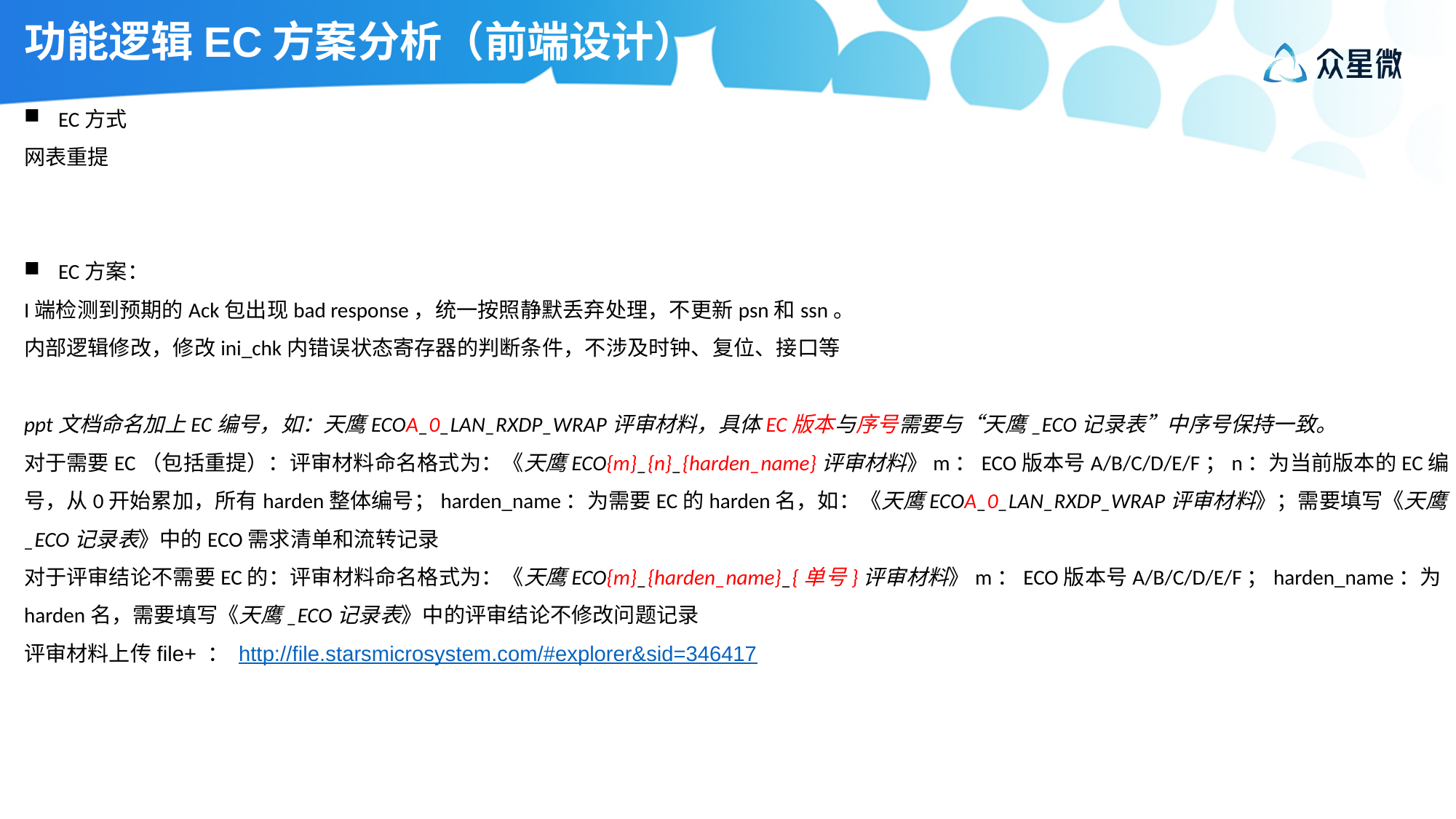

功能逻辑EC方案分析（前端设计）
EC方式
网表重提

EC方案：
I端检测到预期的Ack包出现bad response，统一按照静默丢弃处理，不更新psn和ssn。
内部逻辑修改，修改ini_chk内错误状态寄存器的判断条件，不涉及时钟、复位、接口等

ppt文档命名加上EC编号，如：天鹰ECOA_0_LAN_RXDP_WRAP评审材料，具体EC版本与序号需要与“天鹰_ECO记录表”中序号保持一致。
对于需要EC（包括重提）：评审材料命名格式为：《天鹰ECO{m}_{n}_{harden_name}评审材料》m：ECO版本号A/B/C/D/E/F；n：为当前版本的EC编号，从0开始累加，所有harden整体编号；harden_name：为需要EC的harden名，如：《天鹰ECOA_0_LAN_RXDP_WRAP评审材料》；需要填写《天鹰_ECO记录表》中的ECO需求清单和流转记录
对于评审结论不需要EC的：评审材料命名格式为：《天鹰ECO{m}_{harden_name}_{单号}评审材料》m：ECO版本号A/B/C/D/E/F；harden_name：为harden名，需要填写《天鹰_ECO记录表》中的评审结论不修改问题记录
评审材料上传file+ ： http://file.starsmicrosystem.com/#explorer&sid=346417